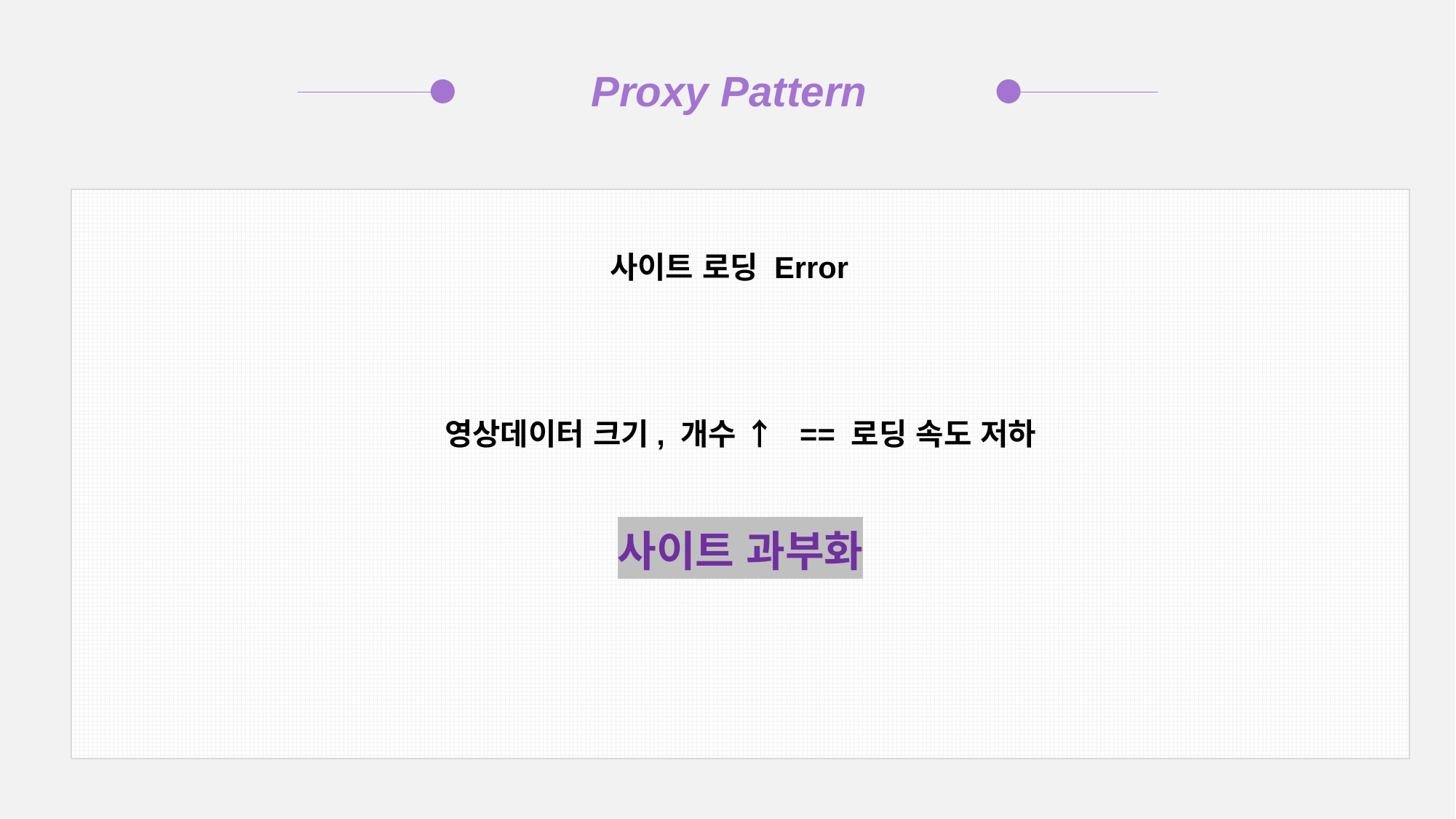

Proxy Pattern

사이트 로딩 Error
영상데이터 크기, 개수 ↑  == 로딩 속도 저하

사이트 과부화